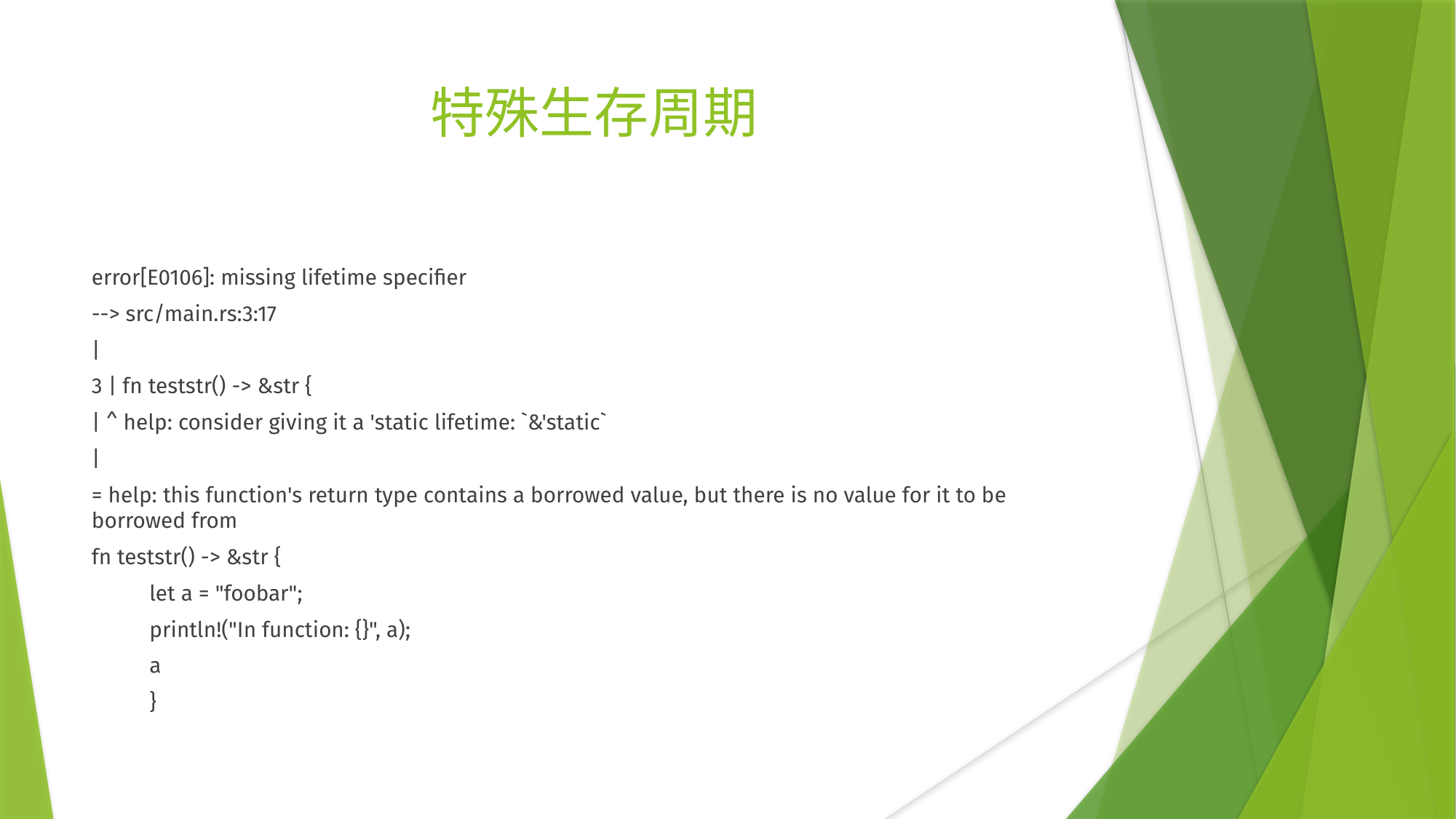

特殊生存周期
error[E0106]: missing lifetime specifier
--> src/main.rs:3:17
|
3 | fn teststr() -> &str {
| ^ help: consider giving it a 'static lifetime: `&'static`
|
= help: this function's return type contains a borrowed value, but there is no value for it to be borrowed from
fn teststr() -> &str {
let a = "foobar";
println!("In function: {}", a);
a
}